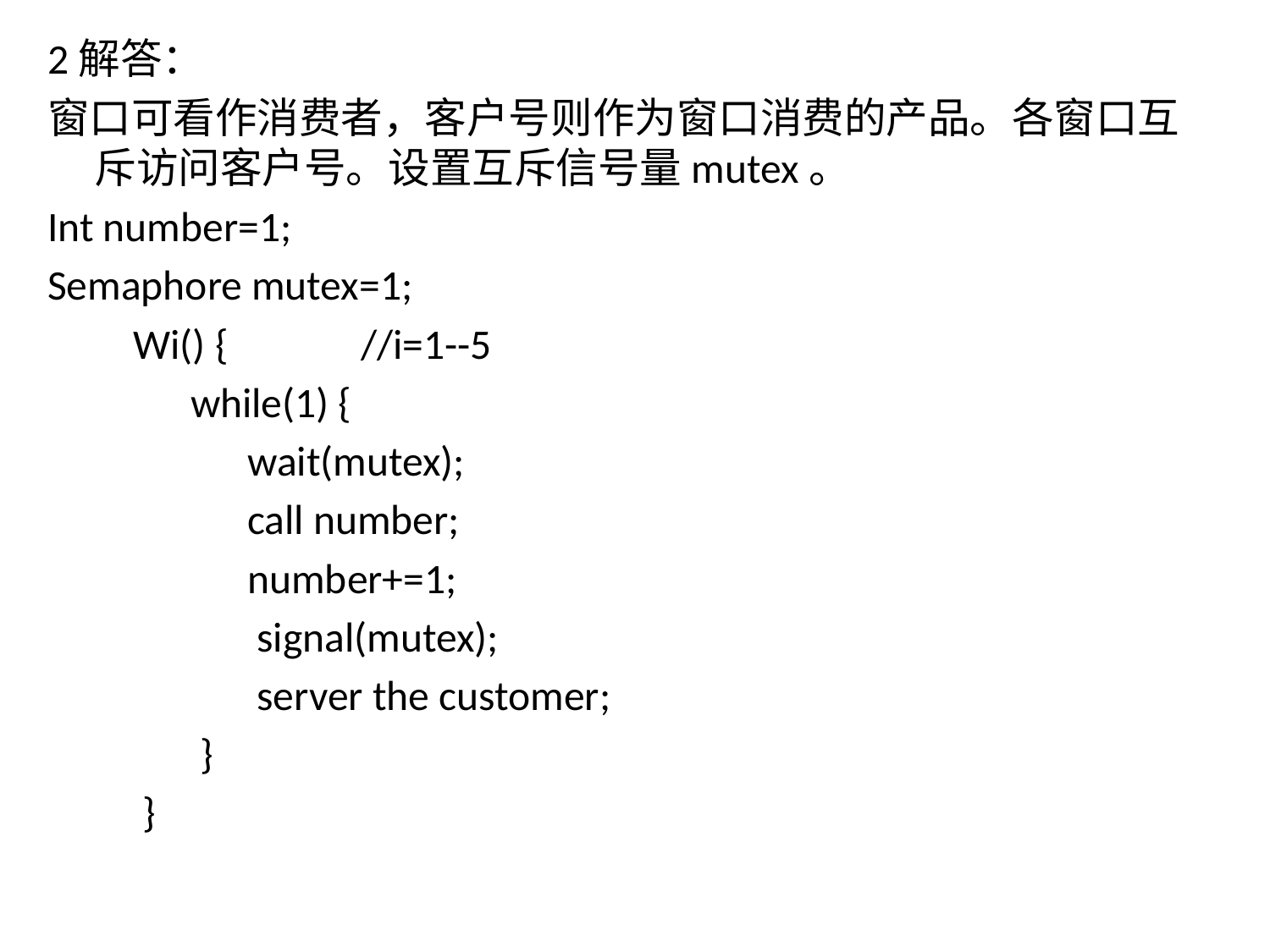

2解答：
窗口可看作消费者，客户号则作为窗口消费的产品。各窗口互斥访问客户号。设置互斥信号量mutex。
Int number=1;
Semaphore mutex=1;
         Wi() {              //i=1--5
               while(1) {
                     wait(mutex);
                     call number;
                     number+=1;
                      signal(mutex);
                      server the customer;
                }
          }